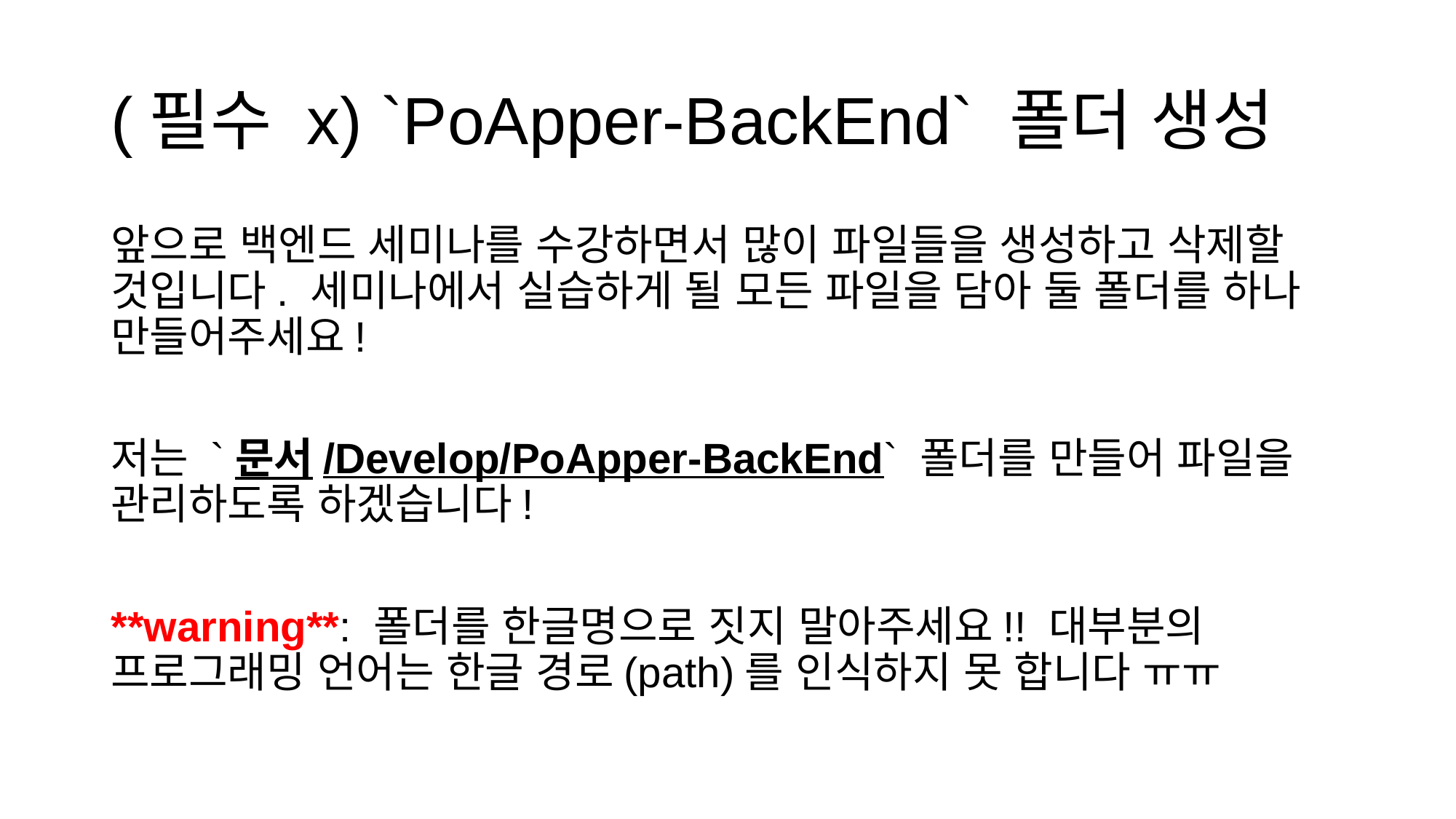

# (필수 x) `PoApper-BackEnd` 폴더 생성
앞으로 백엔드 세미나를 수강하면서 많이 파일들을 생성하고 삭제할 것입니다. 세미나에서 실습하게 될 모든 파일을 담아 둘 폴더를 하나 만들어주세요!

저는 `문서/Develop/PoApper-BackEnd` 폴더를 만들어 파일을 관리하도록 하겠습니다!

**warning**: 폴더를 한글명으로 짓지 말아주세요!! 대부분의 프로그래밍 언어는 한글 경로(path)를 인식하지 못 합니다 ㅠㅠ